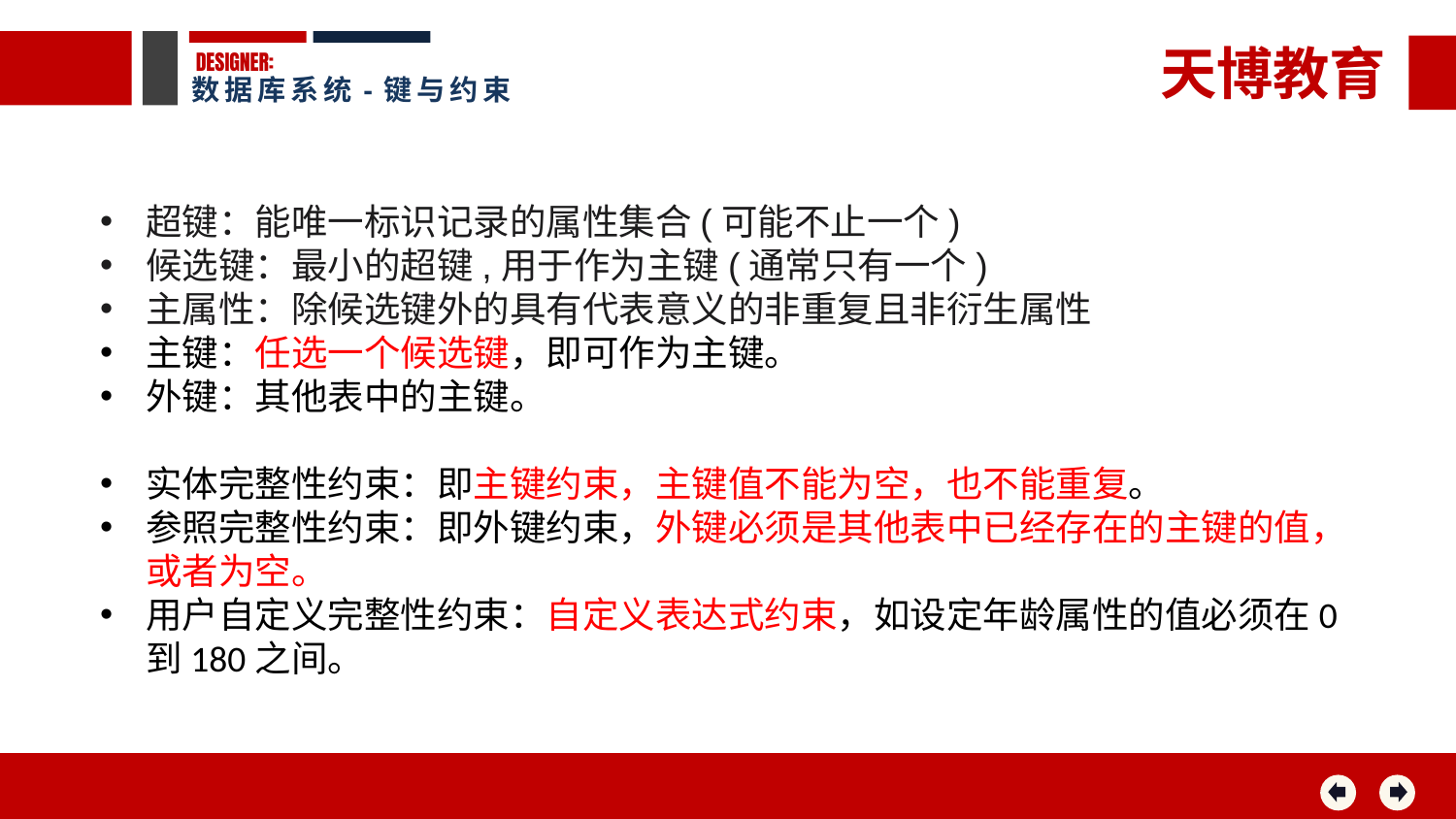

天博教育
DESIGNER:
数据库系统-键与约束
超键：能唯一标识记录的属性集合(可能不止一个)
候选键：最小的超键,用于作为主键(通常只有一个)
主属性：除候选键外的具有代表意义的非重复且非衍生属性
主键：任选一个候选键，即可作为主键。
外键：其他表中的主键。

实体完整性约束：即主键约束，主键值不能为空，也不能重复。
参照完整性约束：即外键约束，外键必须是其他表中已经存在的主键的值，或者为空。
用户自定义完整性约束：自定义表达式约束，如设定年龄属性的值必须在0到180之间。